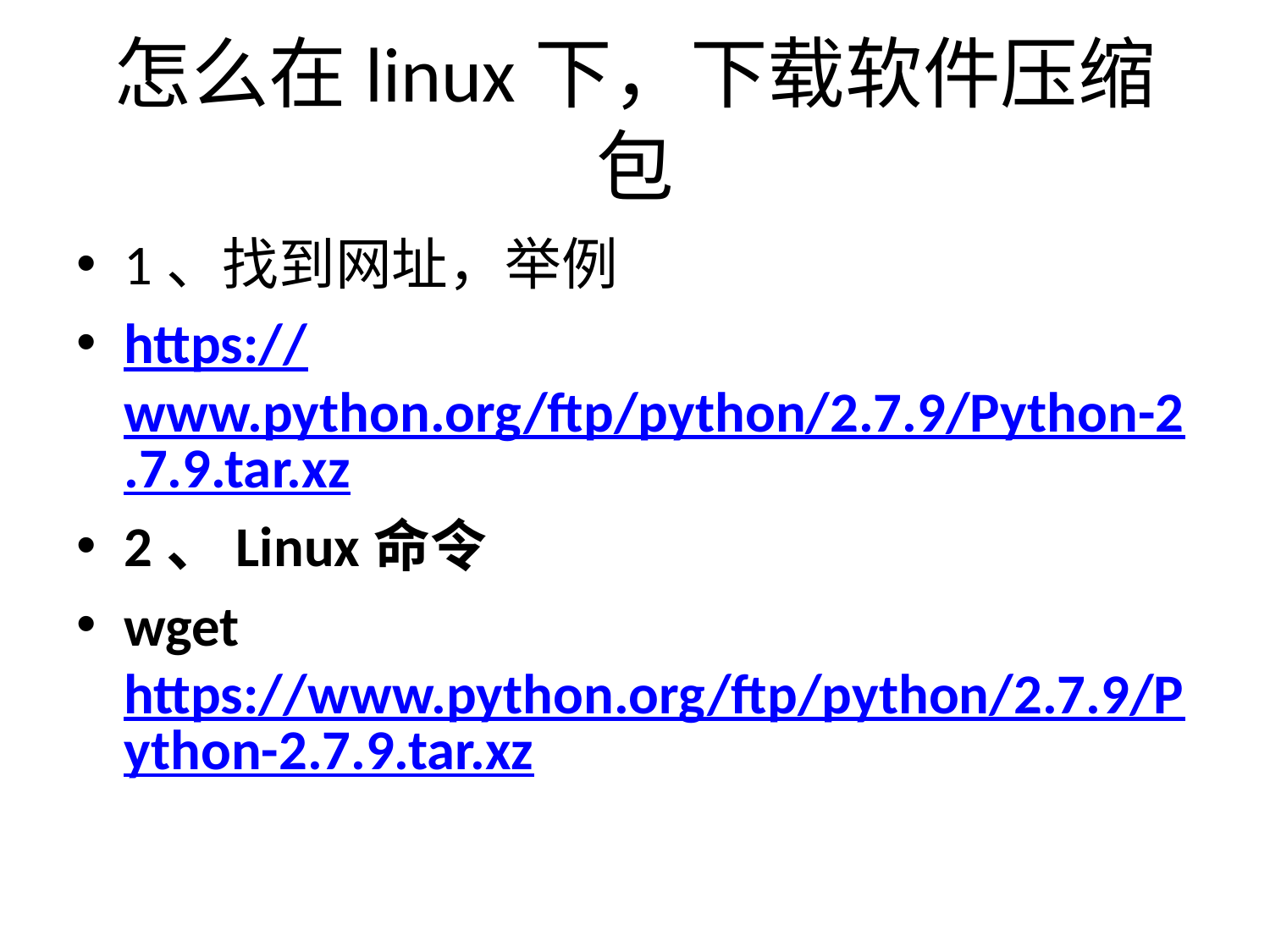

# 怎么在linux下，下载软件压缩包
1、找到网址，举例
https://www.python.org/ftp/python/2.7.9/Python-2.7.9.tar.xz
2、Linux命令
wget https://www.python.org/ftp/python/2.7.9/Python-2.7.9.tar.xz